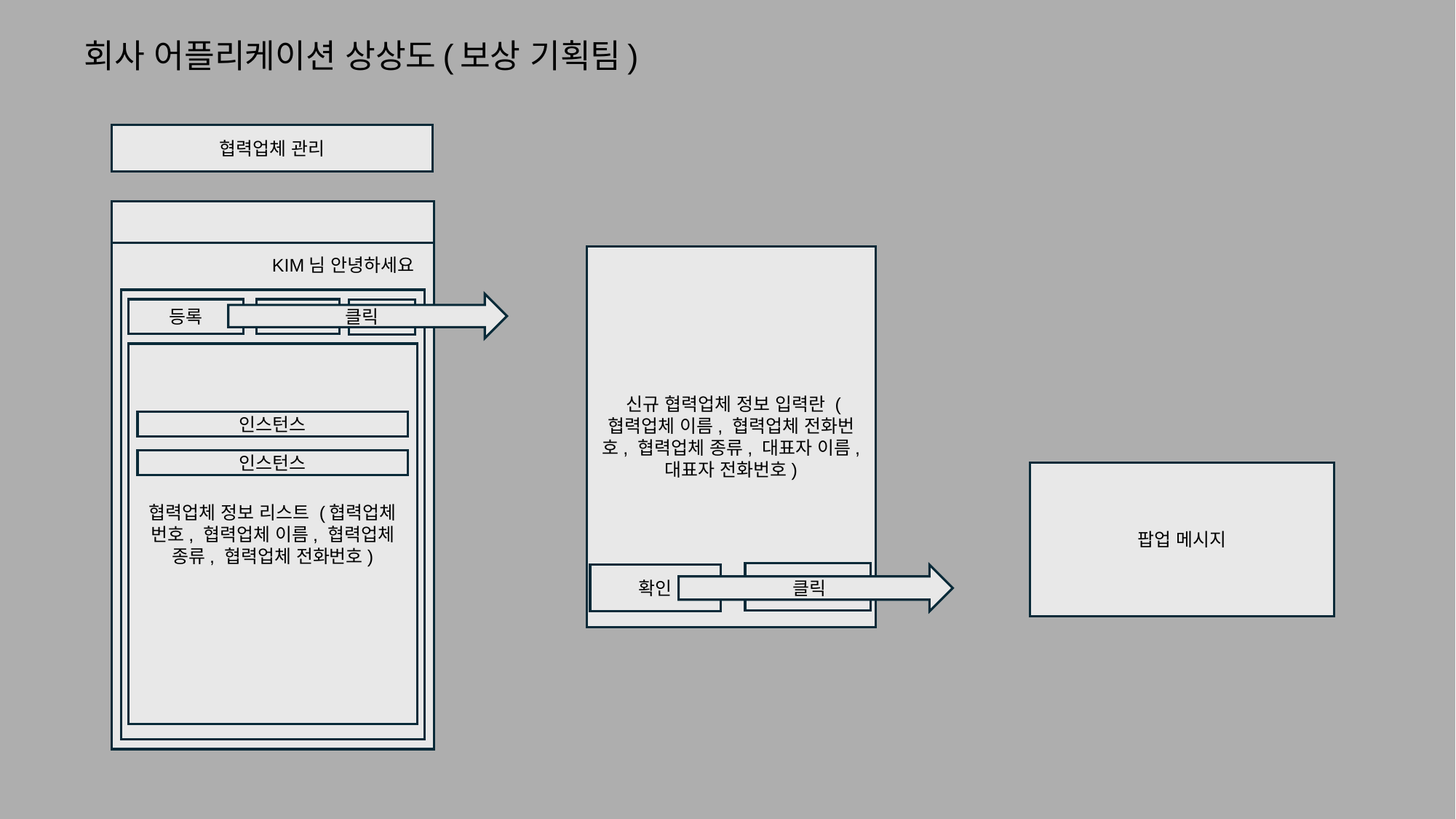

# 회사 어플리케이션 상상도(보상 기획팀)
협력업체 관리

 신규 협력업체 정보 입력란 (협력업체 이름, 협력업체 전화번호, 협력업체 종류, 대표자 이름, 대표자 전화번호)
KIM님 안녕하세요

클릭
등록

검색
협력업체 정보 리스트 (협력업체 번호, 협력업체 이름, 협력업체 종류, 협력업체 전화번호)
인스턴스
인스턴스
팝업 메시지
취소
확인
클릭